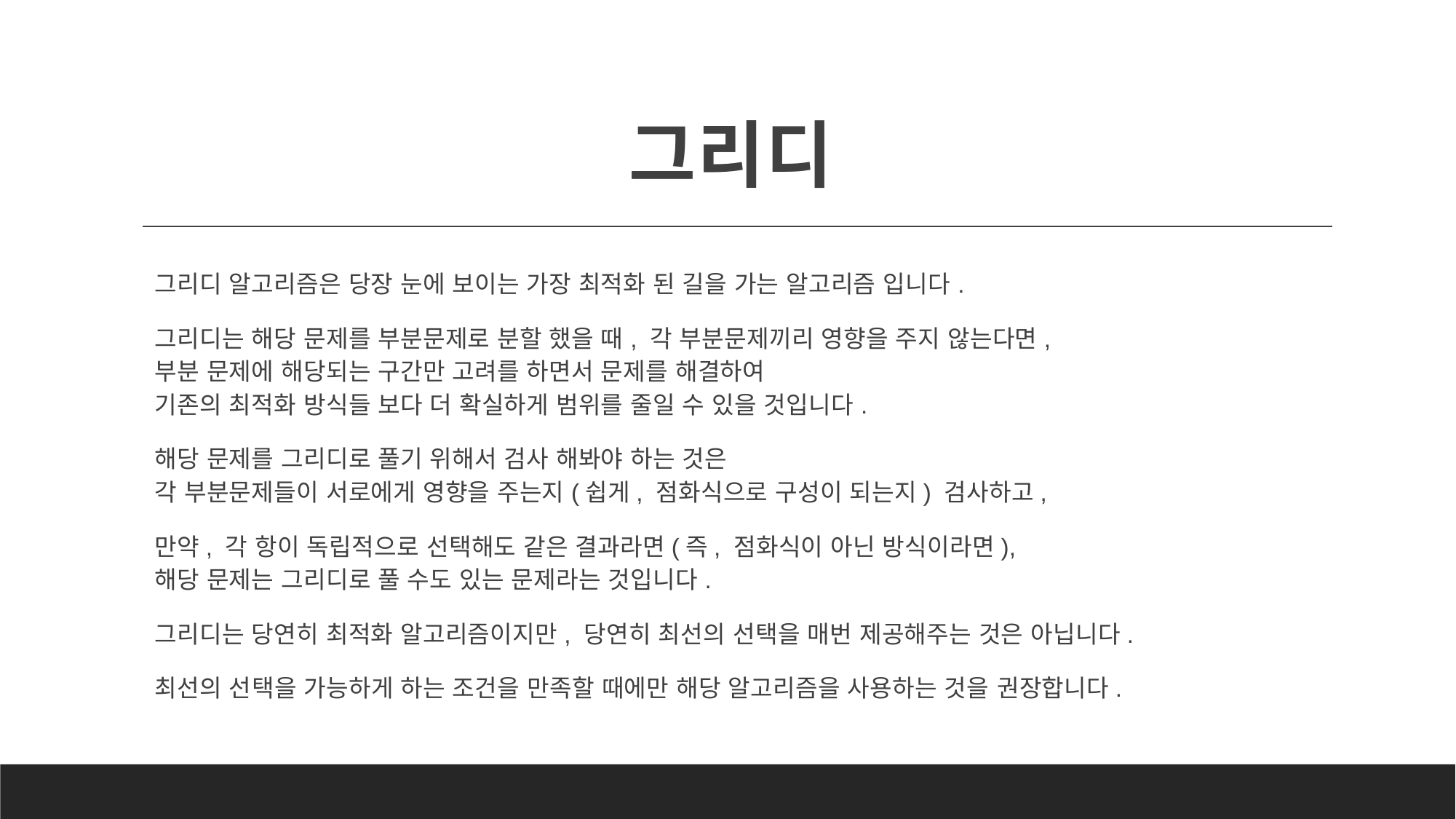

# 그리디
그리디 알고리즘은 당장 눈에 보이는 가장 최적화 된 길을 가는 알고리즘 입니다.
그리디는 해당 문제를 부분문제로 분할 했을 때, 각 부분문제끼리 영향을 주지 않는다면,
부분 문제에 해당되는 구간만 고려를 하면서 문제를 해결하여
기존의 최적화 방식들 보다 더 확실하게 범위를 줄일 수 있을 것입니다.
해당 문제를 그리디로 풀기 위해서 검사 해봐야 하는 것은
각 부분문제들이 서로에게 영향을 주는지(쉽게, 점화식으로 구성이 되는지) 검사하고,
만약, 각 항이 독립적으로 선택해도 같은 결과라면(즉, 점화식이 아닌 방식이라면),
해당 문제는 그리디로 풀 수도 있는 문제라는 것입니다.
그리디는 당연히 최적화 알고리즘이지만, 당연히 최선의 선택을 매번 제공해주는 것은 아닙니다.
최선의 선택을 가능하게 하는 조건을 만족할 때에만 해당 알고리즘을 사용하는 것을 권장합니다.